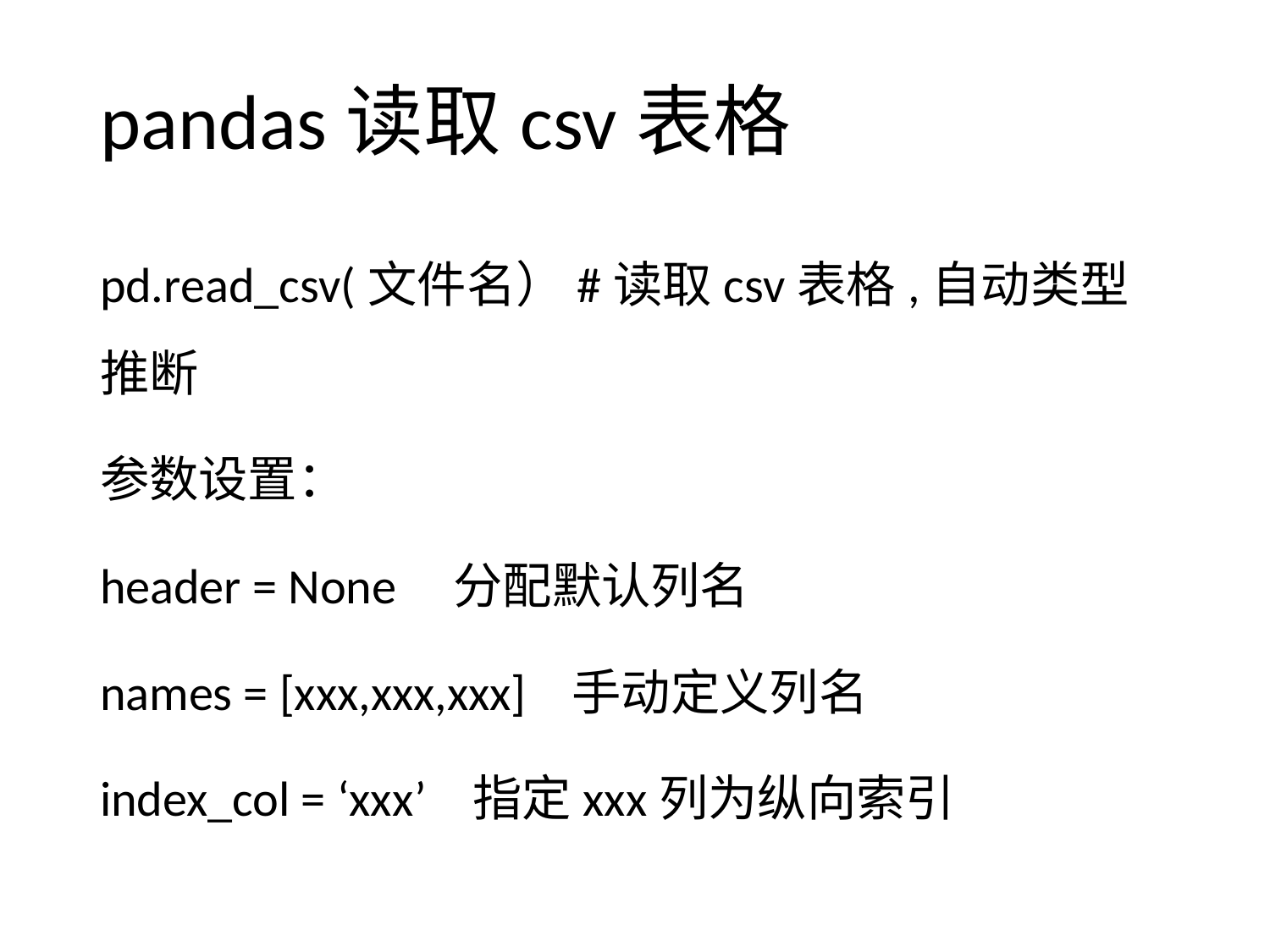

# pandas读取csv表格
pd.read_csv(文件名）#读取csv表格,自动类型推断
参数设置：
header = None    分配默认列名
names = [xxx,xxx,xxx]   手动定义列名
index_col = ‘xxx’   指定xxx列为纵向索引